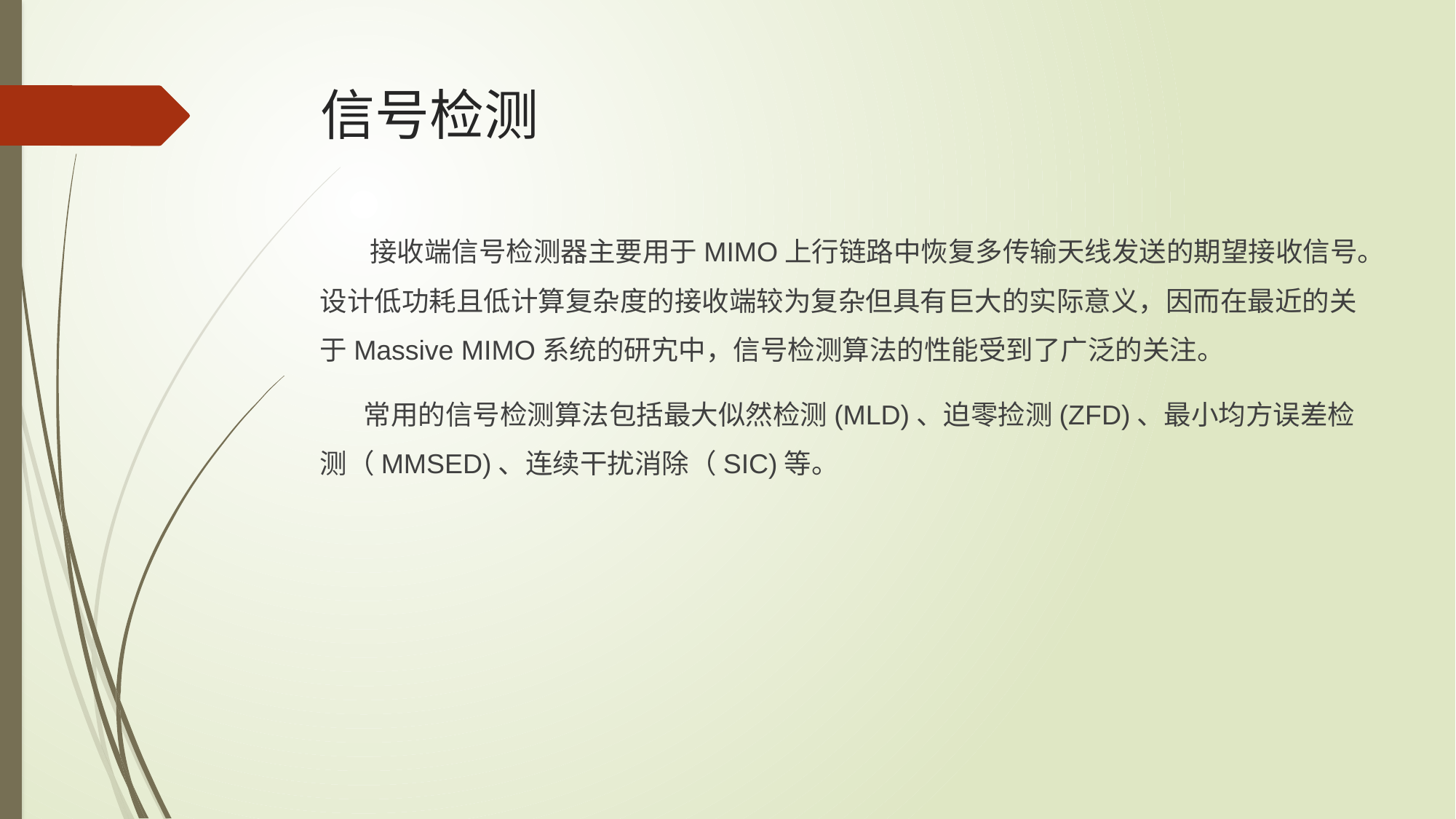

# 信号检测
       接收端信号检测器主要用于MIMO上行链路中恢复多传输天线发送的期望接收信号。设计低功耗且低计算复杂度的接收端较为复杂但具有巨大的实际意义，因而在最近的关于Massive MIMO系统的研宄中，信号检测算法的性能受到了广泛的关注。
      常用的信号检测算法包括最大似然检测(MLD)、迫零捡测(ZFD)、最小均方误差检测（MMSED)、连续干扰消除（SIC)等。